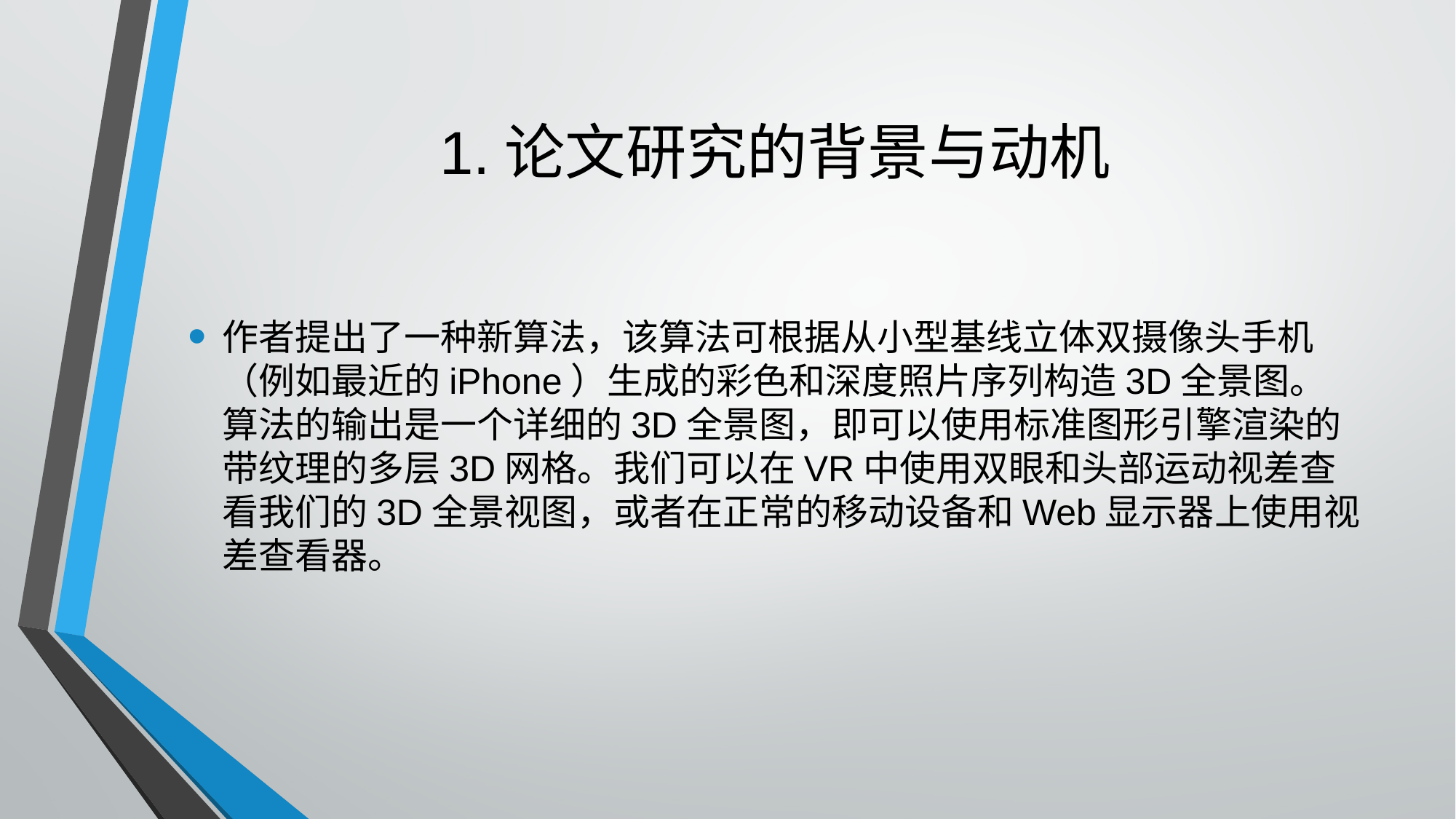

# 1.论文研究的背景与动机
作者提出了一种新算法，该算法可根据从小型基线立体双摄像头手机（例如最近的iPhone）生成的彩色和深度照片序列构造3D全景图。算法的输出是一个详细的3D全景图，即可以使用标准图形引擎渲染的带纹理的多层3D网格。我们可以在VR中使用双眼和头部运动视差查看我们的3D全景视图，或者在正常的移动设备和Web显示器上使用视差查看器。